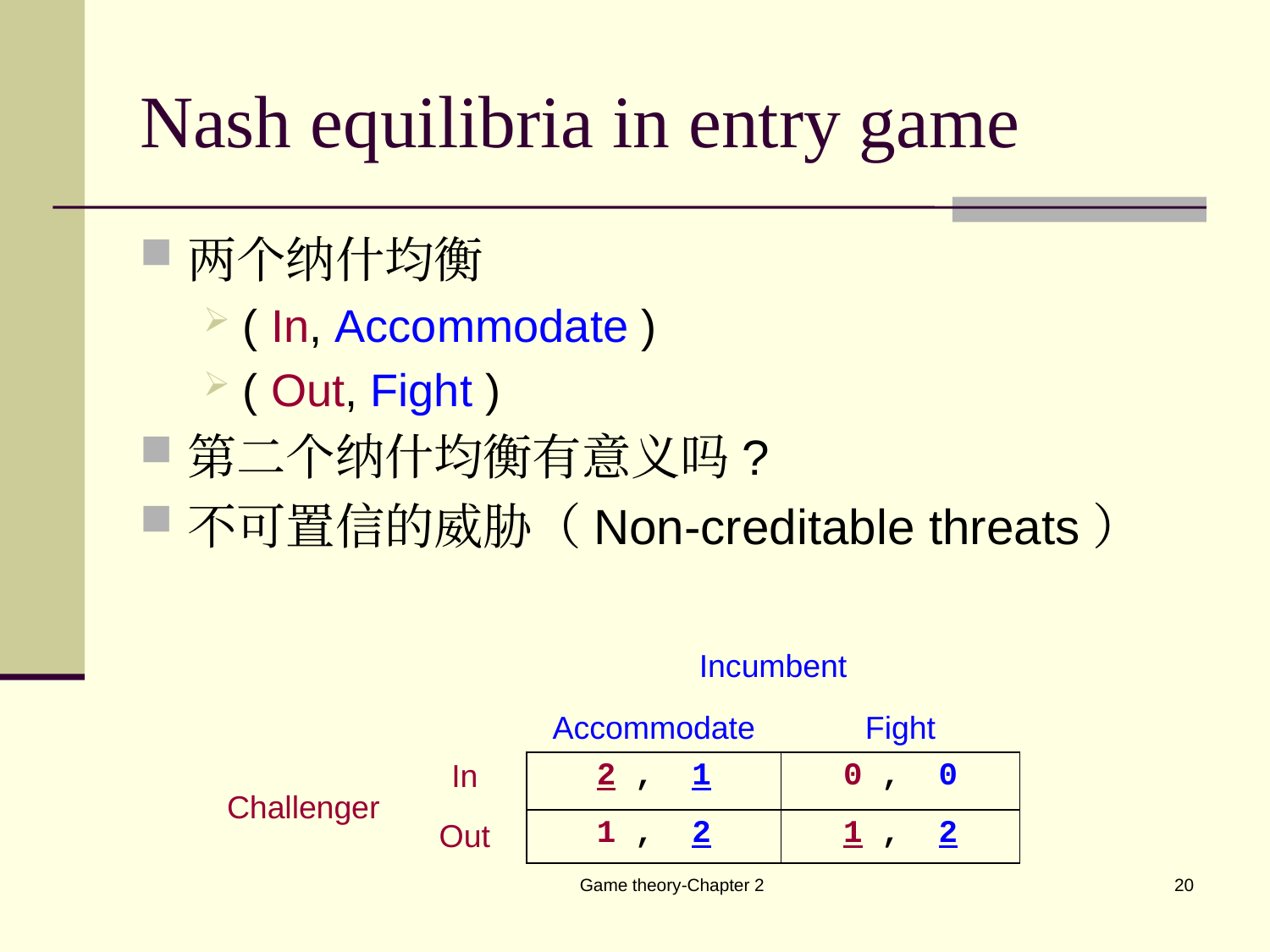

# Nash equilibria in entry game
两个纳什均衡
( In, Accommodate )
( Out, Fight )
第二个纳什均衡有意义吗?
不可置信的威胁（Non-creditable threats）
|  |  | Incumbent |  |
| --- | --- | --- | --- |
|  |  | Accommodate | Fight |
| Challenger | In | 2 , 1 | 0 , 0 |
|  | Out | 1 , 2 | 1 , 2 |
Game theory-Chapter 2
20